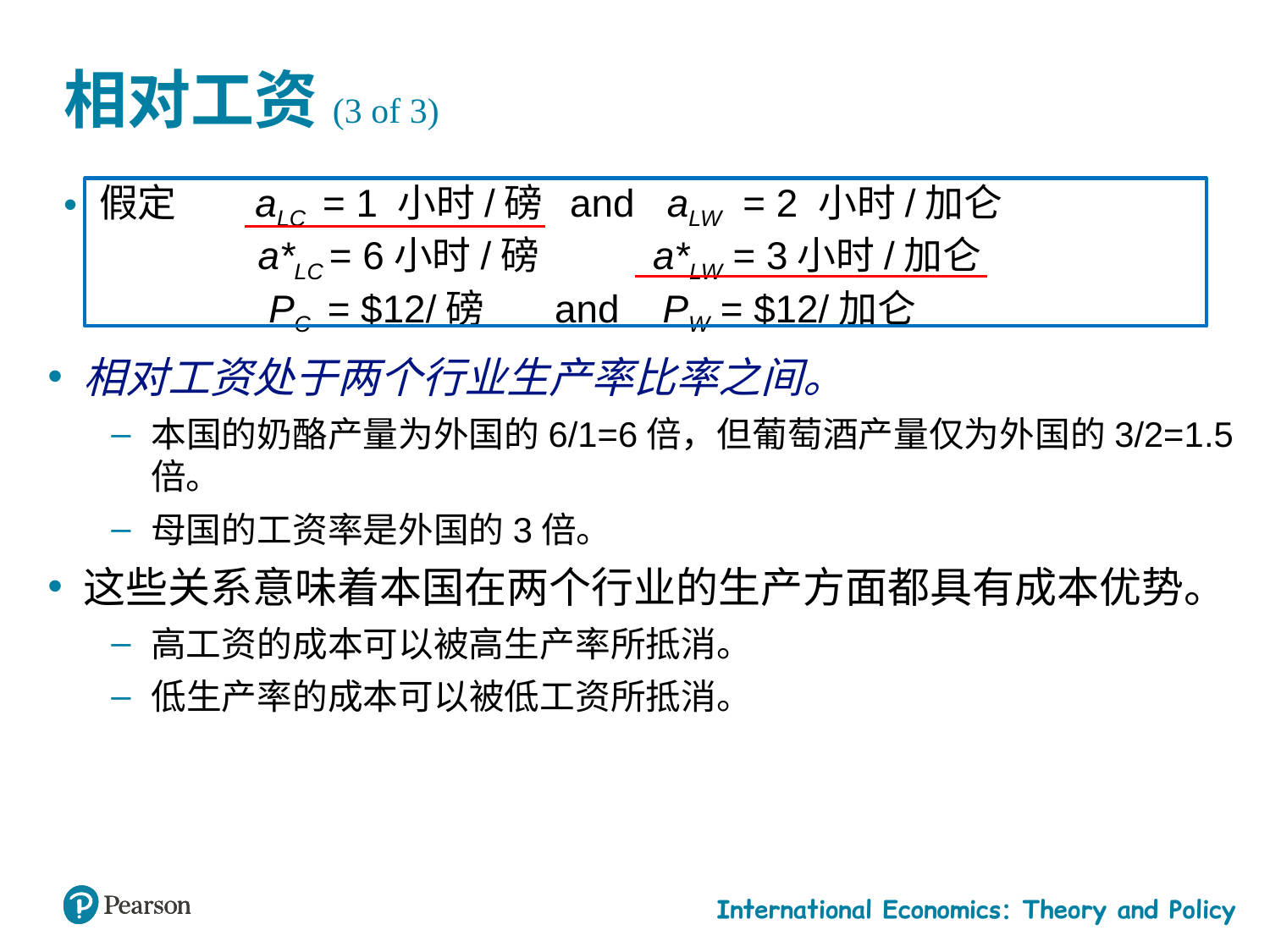

# 相对工资(3 of 3)
假定        aLC  = 1 小时/磅  and   aLW  = 2 小时/加仑
                  a*LC = 6小时/磅            a*LW = 3小时/加仑
                   PC  = $12/磅       and    PW = $12/加仑

相对工资处于两个行业生产率比率之间。
本国的奶酪产量为外国的6/1=6倍，但葡萄酒产量仅为外国的3/2=1.5倍。
母国的工资率是外国的3倍。
这些关系意味着本国在两个行业的生产方面都具有成本优势。
高工资的成本可以被高生产率所抵消。
低生产率的成本可以被低工资所抵消。